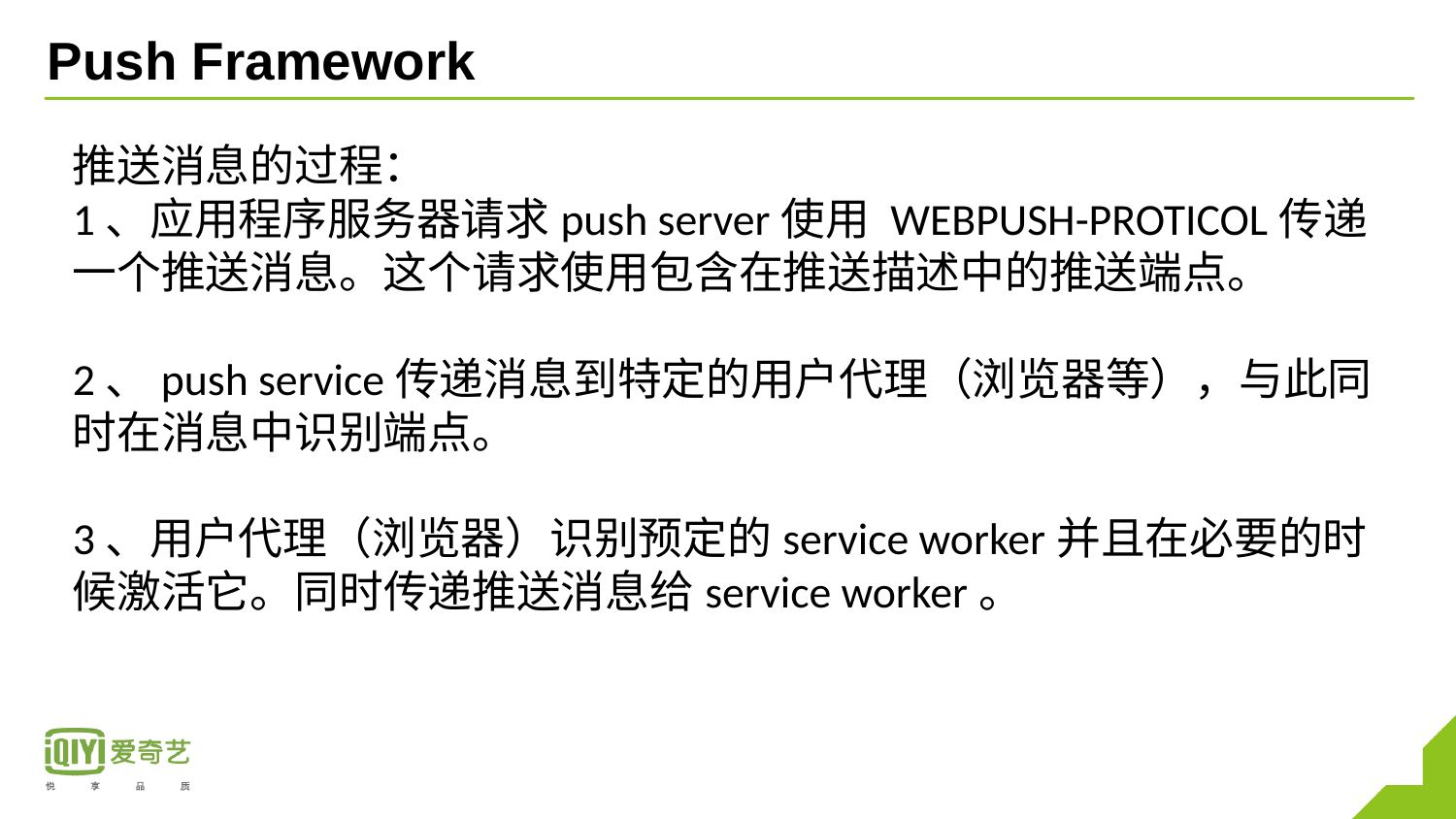

# Push Framework
推送消息的过程：
1、应用程序服务器请求push server使用 WEBPUSH-PROTICOL传递一个推送消息。这个请求使用包含在推送描述中的推送端点。

2、push service传递消息到特定的用户代理（浏览器等），与此同时在消息中识别端点。

3、用户代理（浏览器）识别预定的service worker并且在必要的时候激活它。同时传递推送消息给service worker。